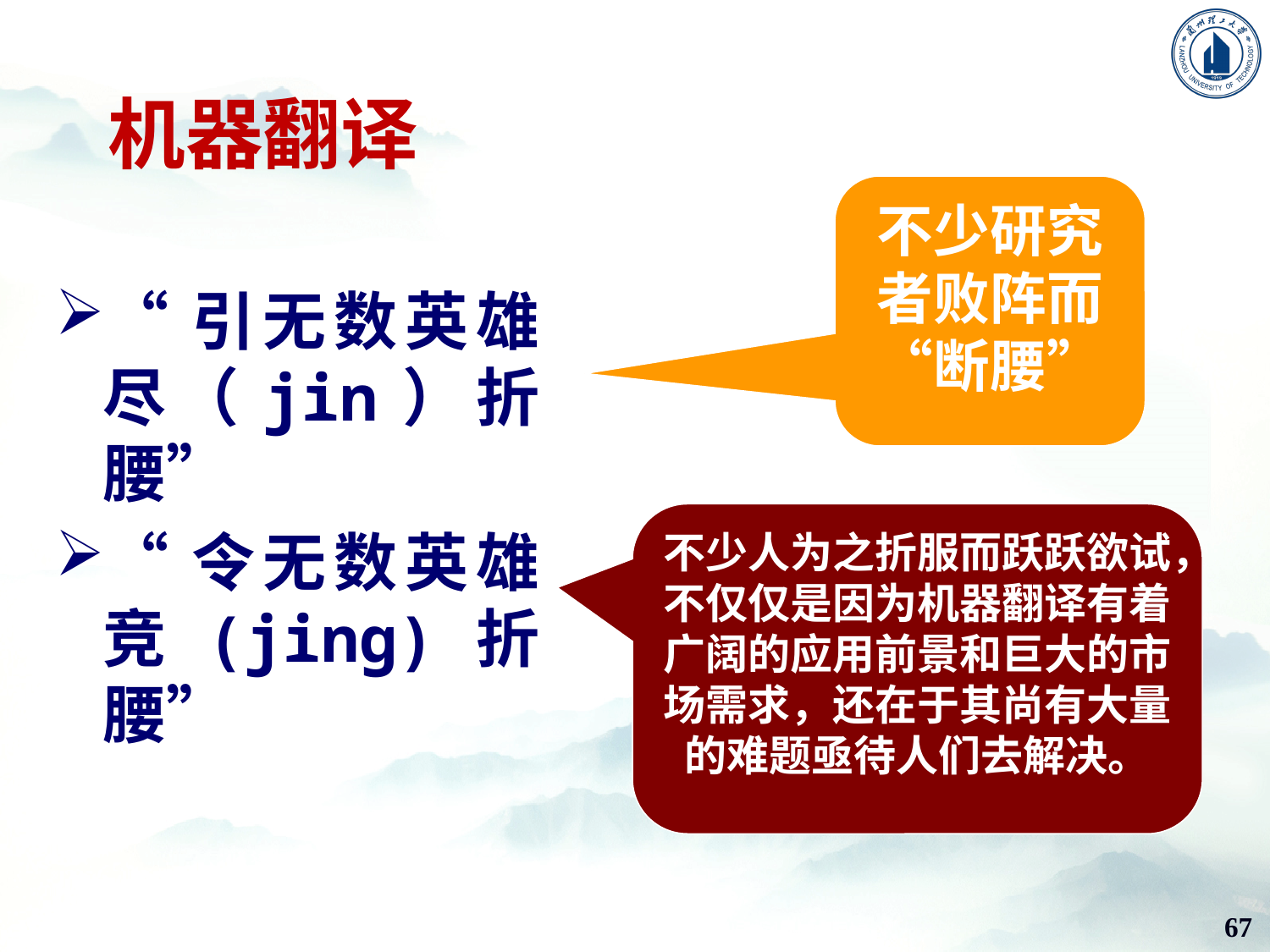

# 机器翻译
不少研究者败阵而“断腰”
“引无数英雄尽（jin）折腰”
“令无数英雄竞(jing)折腰”
不少人为之折服而跃跃欲试，不仅仅是因为机器翻译有着广阔的应用前景和巨大的市场需求，还在于其尚有大量的难题亟待人们去解决。
67